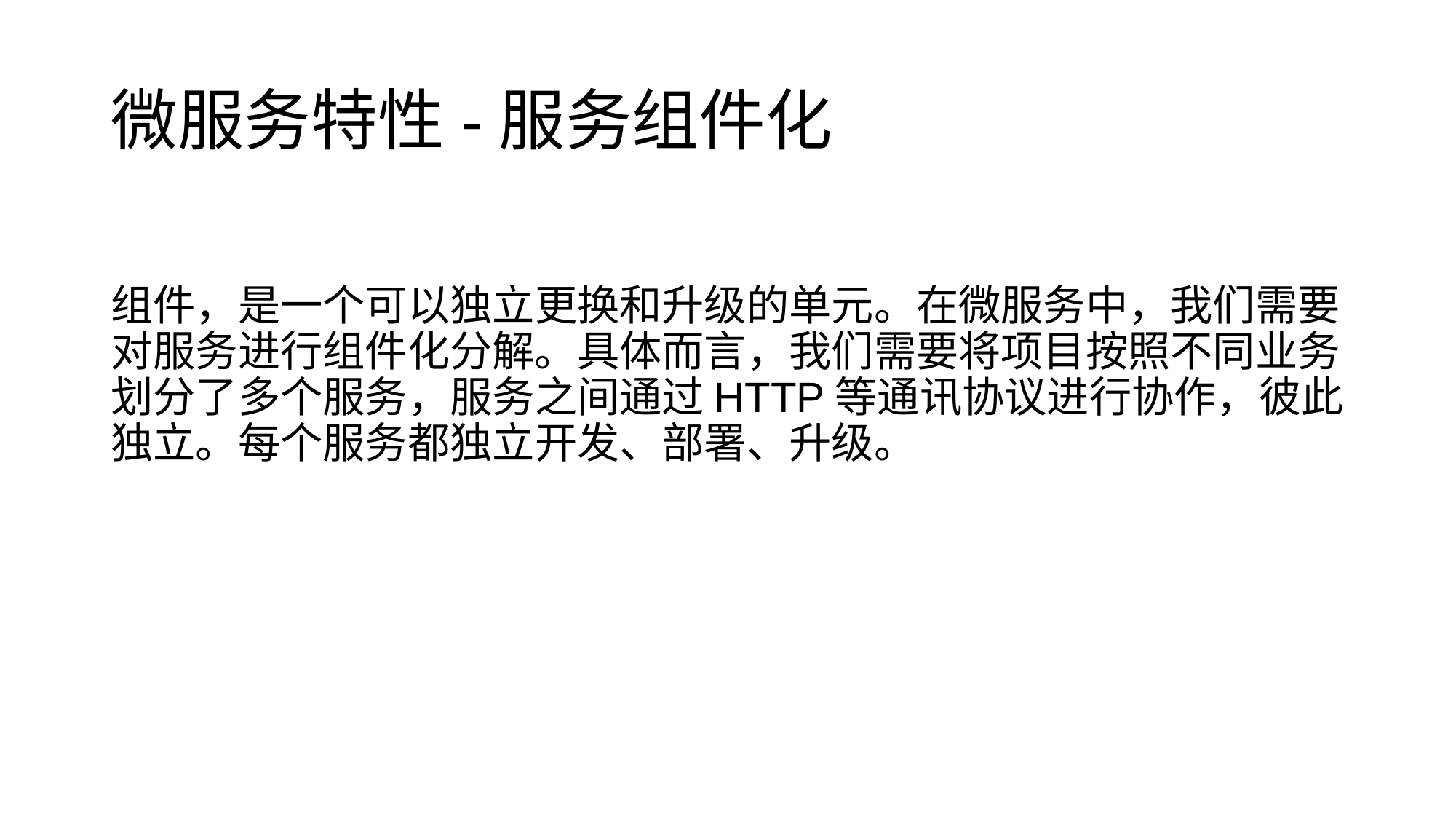

# 微服务特性-服务组件化

组件，是一个可以独立更换和升级的单元。在微服务中，我们需要对服务进行组件化分解。具体而言，我们需要将项目按照不同业务划分了多个服务，服务之间通过HTTP等通讯协议进行协作，彼此独立。每个服务都独立开发、部署、升级。